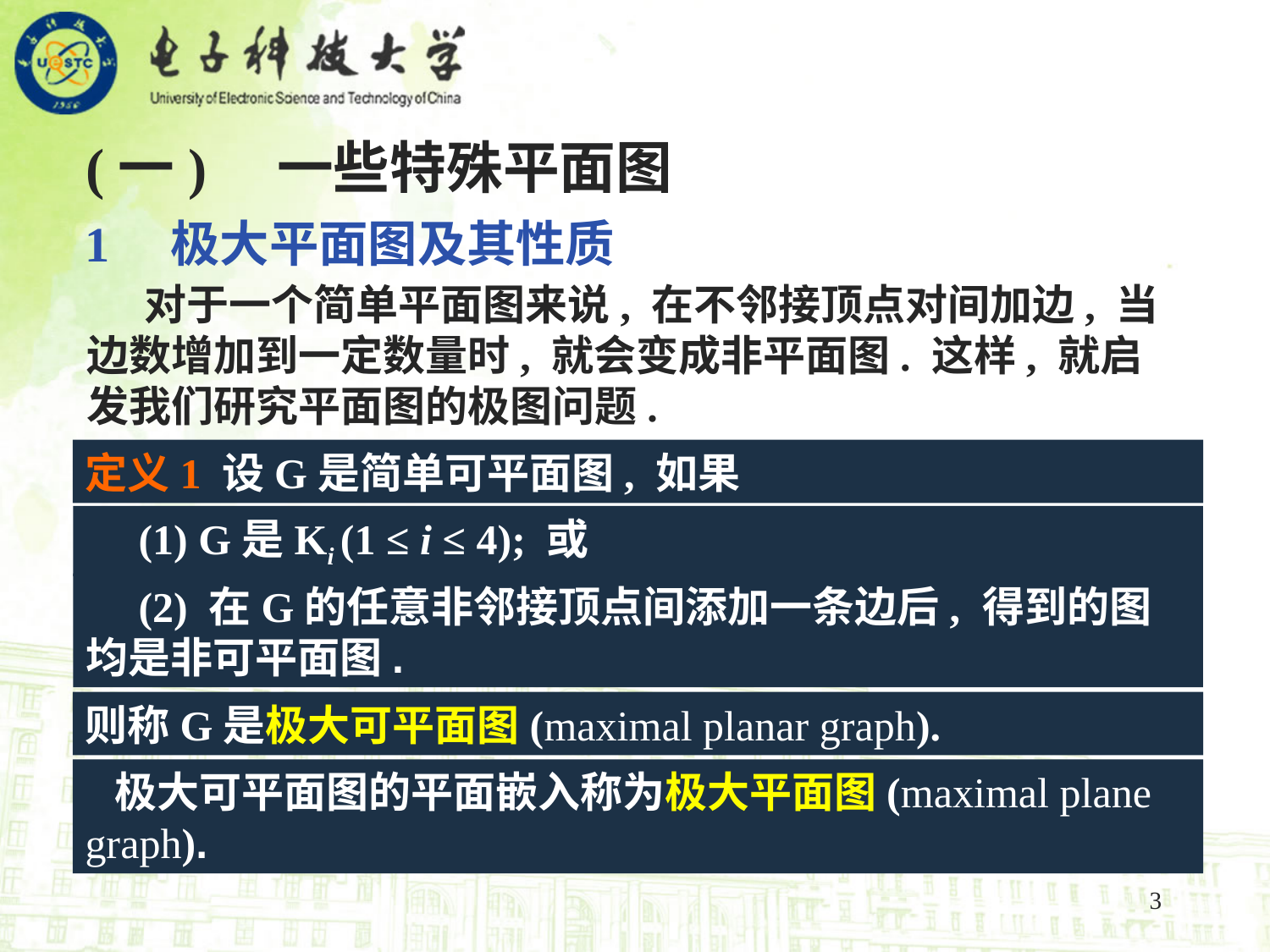

(一)    一些特殊平面图
1    极大平面图及其性质
     对于一个简单平面图来说, 在不邻接顶点对间加边, 当边数增加到一定数量时, 就会变成非平面图. 这样, 就启发我们研究平面图的极图问题.
定义1 设G是简单可平面图, 如果
     (1) G是Ki (1 ≤ i ≤ 4); 或
     (2) 在G的任意非邻接顶点间添加一条边后, 得到的图均是非可平面图.
则称G是极大可平面图(maximal planar graph).
  极大可平面图的平面嵌入称为极大平面图(maximal plane graph).
3